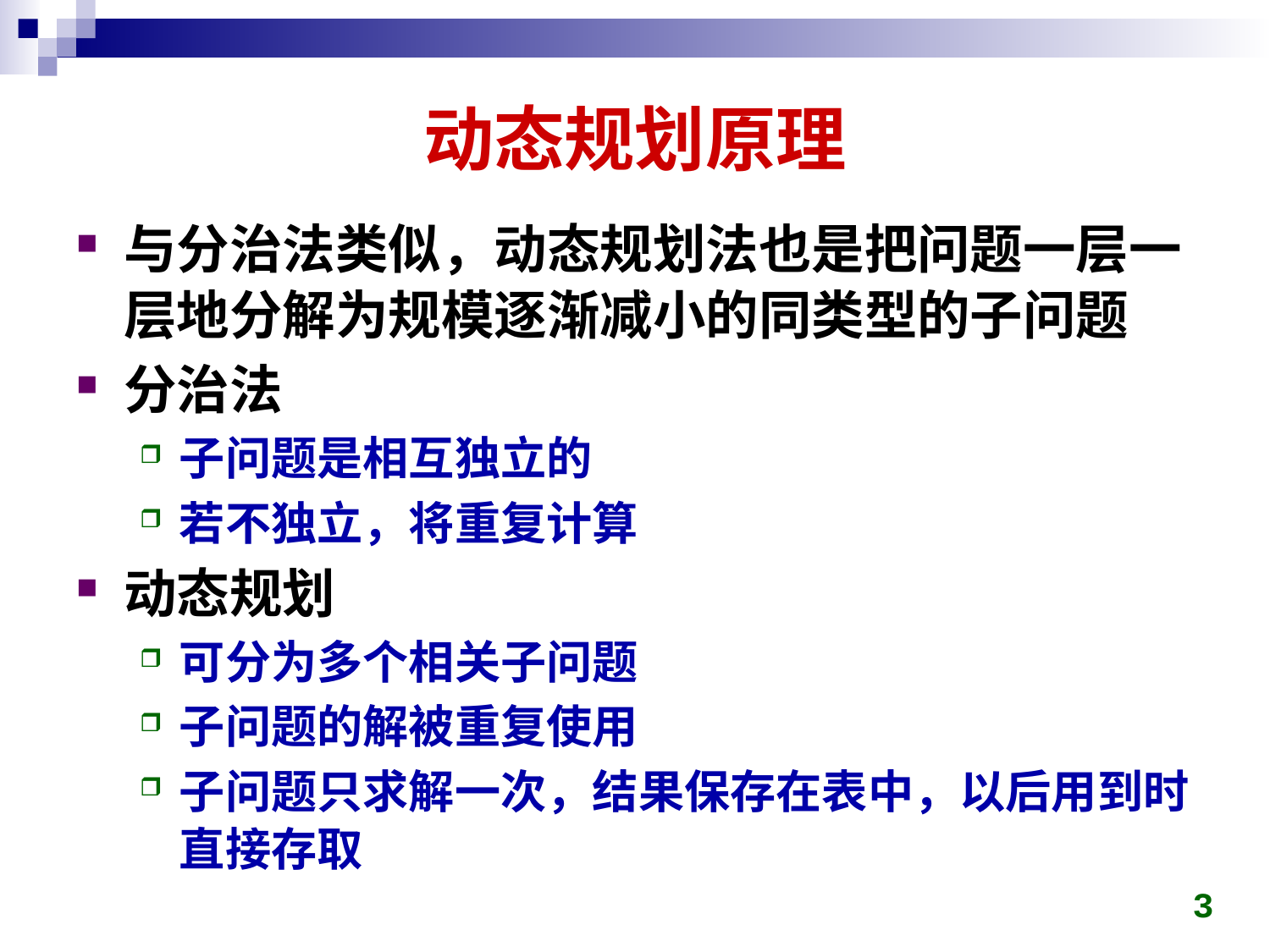

# 动态规划原理
与分治法类似，动态规划法也是把问题一层一层地分解为规模逐渐减小的同类型的子问题
分治法
子问题是相互独立的
若不独立，将重复计算
动态规划
可分为多个相关子问题
子问题的解被重复使用
子问题只求解一次，结果保存在表中，以后用到时直接存取
3